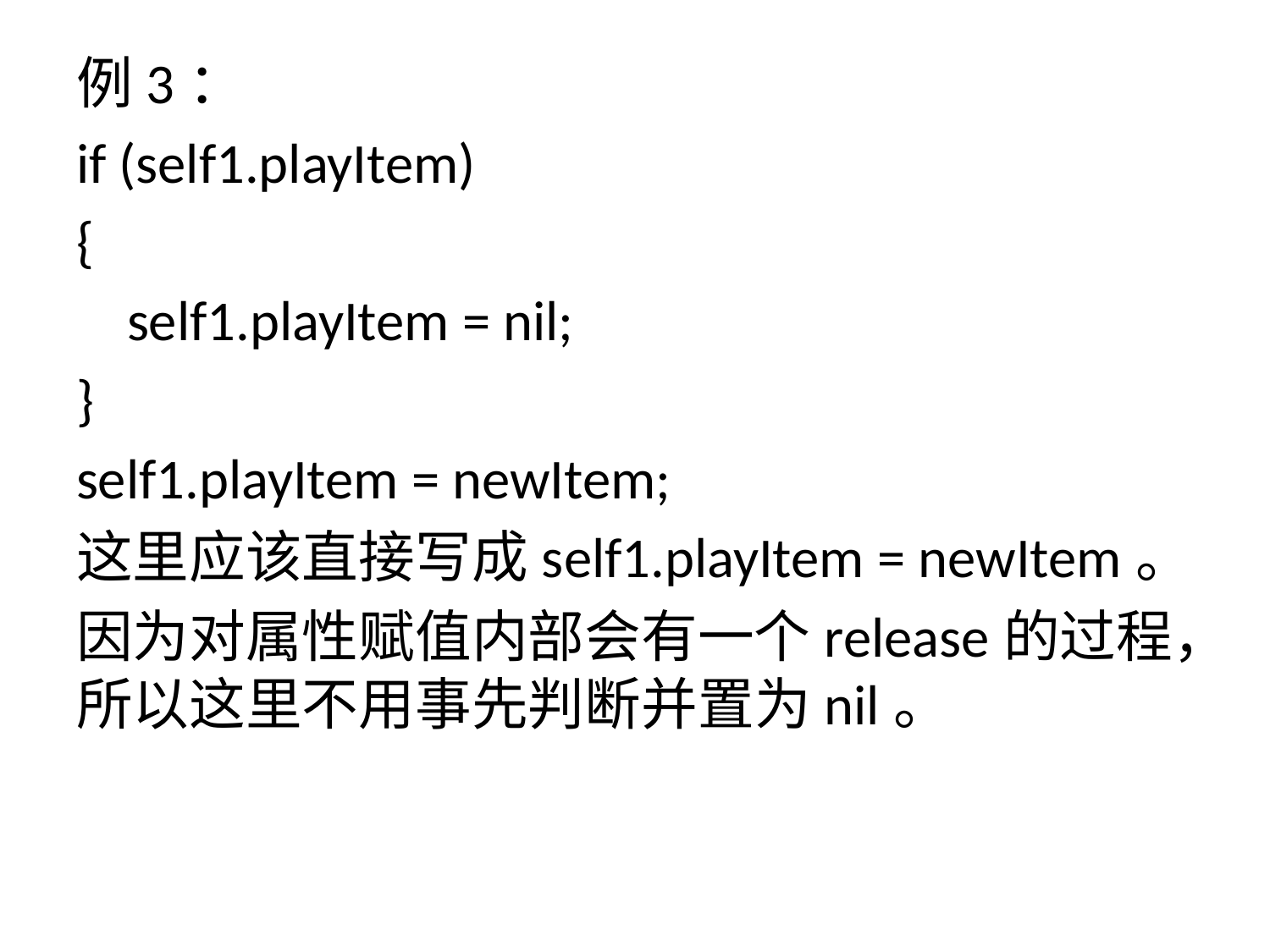

例3：
if (self1.playItem)
{
    self1.playItem = nil;
}
self1.playItem = newItem;
这里应该直接写成self1.playItem = newItem。
因为对属性赋值内部会有一个release的过程，所以这里不用事先判断并置为nil。